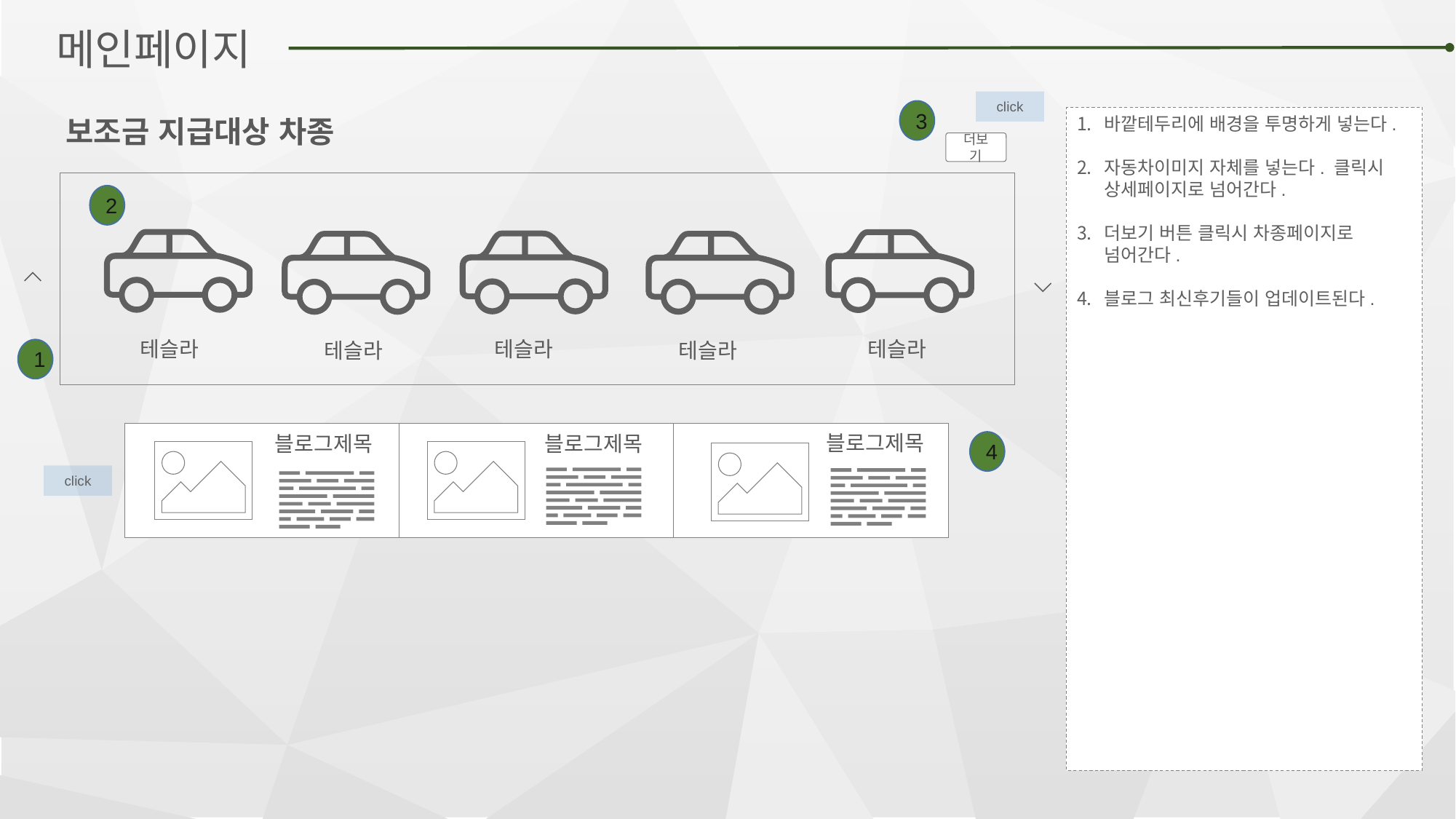

메인페이지
click
3
보조금 지급대상 차종
바깥테두리에 배경을 투명하게 넣는다.

자동차이미지 자체를 넣는다. 클릭시 상세페이지로 넘어간다.

더보기 버튼 클릭시 차종페이지로 넘어간다.

블로그 최신후기들이 업데이트된다.
더보기

2

테슬라
테슬라
테슬라
테슬라
테슬라
1

블로그제목
블로그제목
블로그제목
4

click